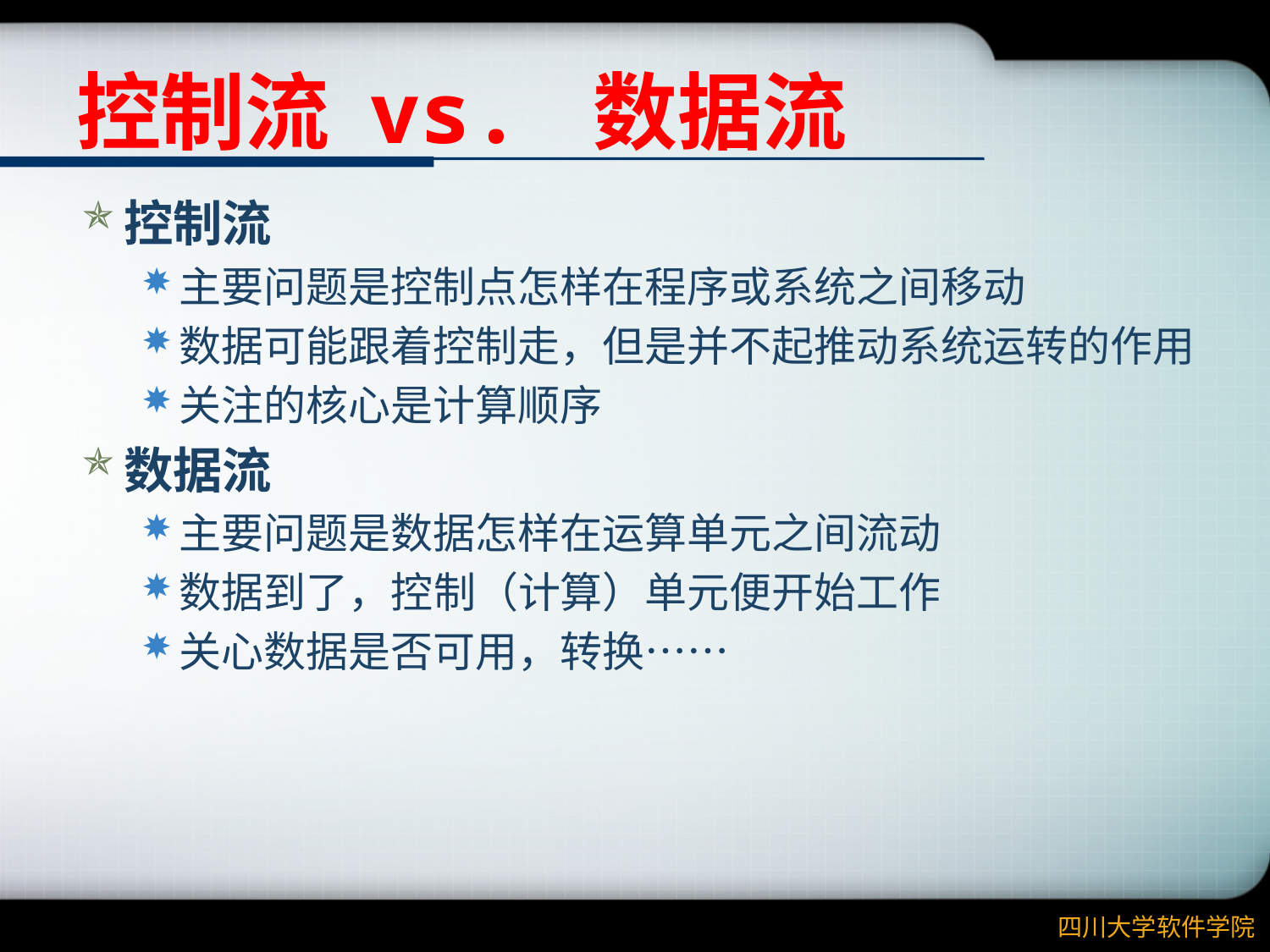

# 控制流 vs. 数据流
控制流
主要问题是控制点怎样在程序或系统之间移动
数据可能跟着控制走，但是并不起推动系统运转的作用
关注的核心是计算顺序
数据流
主要问题是数据怎样在运算单元之间流动
数据到了，控制（计算）单元便开始工作
关心数据是否可用，转换……